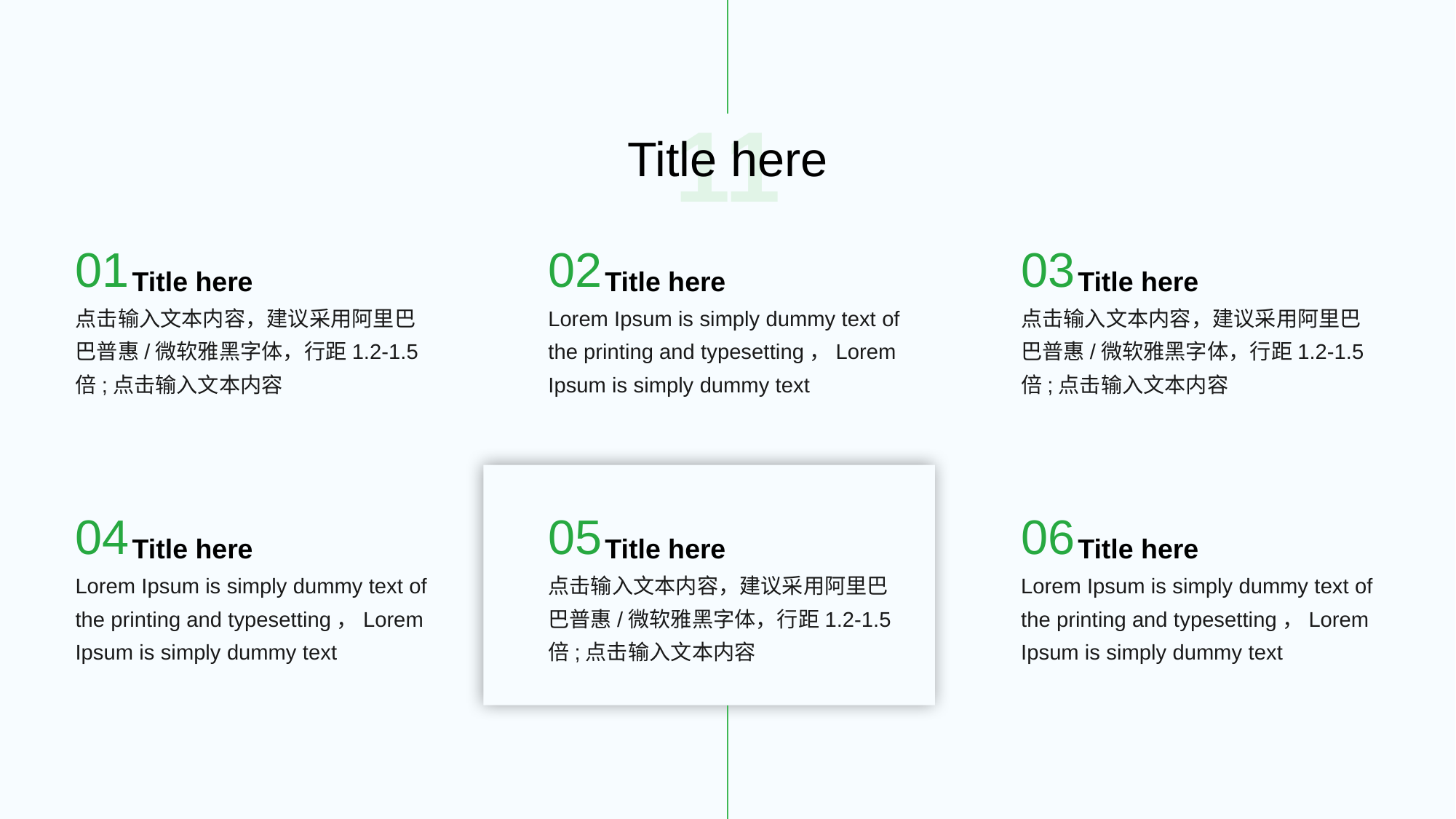

11
Title here
01
Title here
点击输入文本内容，建议采用阿里巴巴普惠/微软雅黑字体，行距1.2-1.5倍;点击输入文本内容
02
Title here
Lorem Ipsum is simply dummy text of the printing and typesetting，Lorem Ipsum is simply dummy text
03
Title here
点击输入文本内容，建议采用阿里巴巴普惠/微软雅黑字体，行距1.2-1.5倍;点击输入文本内容

04
Title here
Lorem Ipsum is simply dummy text of the printing and typesetting，Lorem Ipsum is simply dummy text
05
Title here
点击输入文本内容，建议采用阿里巴巴普惠/微软雅黑字体，行距1.2-1.5倍;点击输入文本内容
06
Title here
Lorem Ipsum is simply dummy text of the printing and typesetting，Lorem Ipsum is simply dummy text